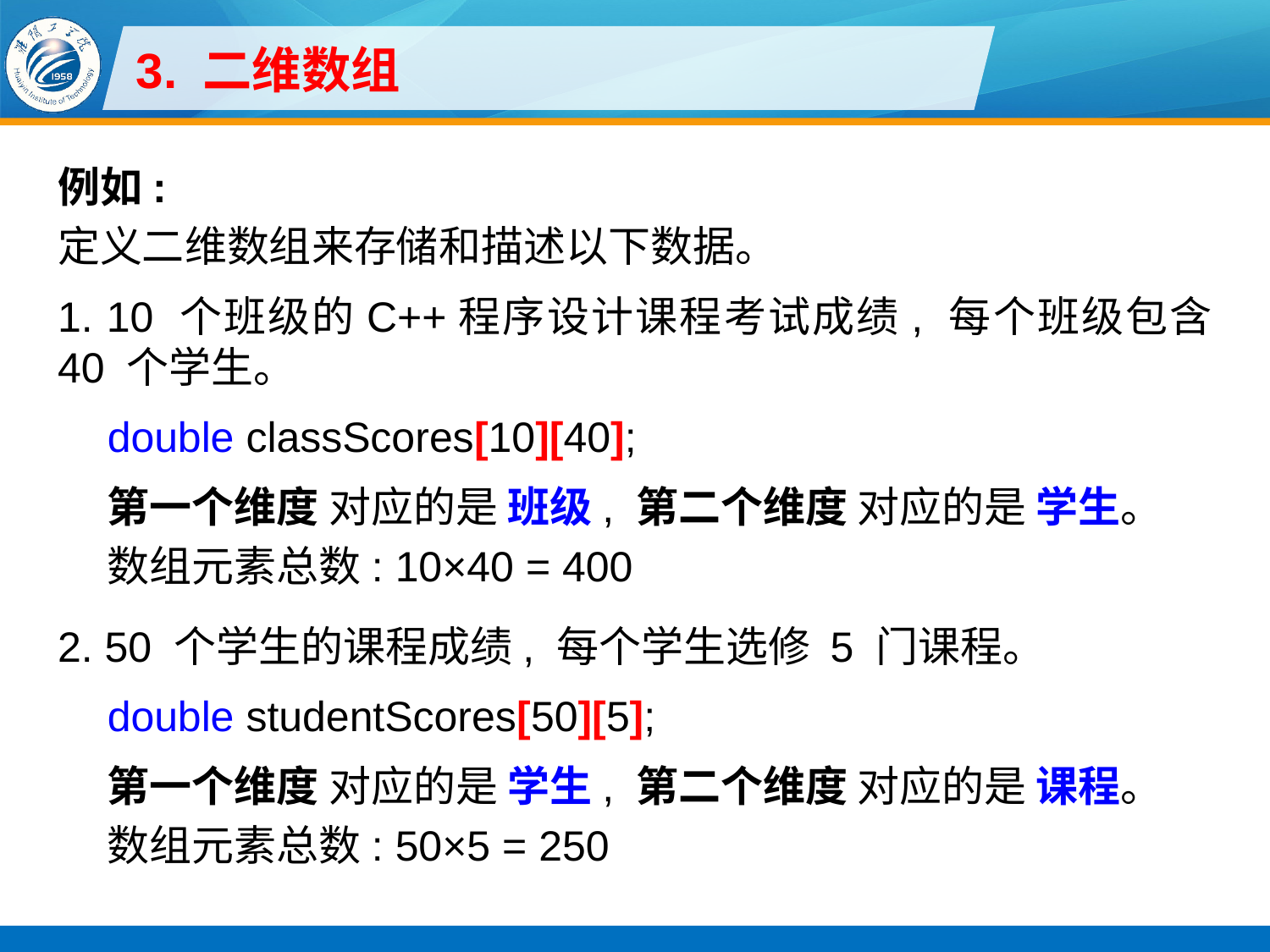

# 3. 二维数组
例如:
定义二维数组来存储和描述以下数据。
1. 10 个班级的C++程序设计课程考试成绩, 每个班级包含 40 个学生。
double classScores[10][40];
第一个维度 对应的是 班级, 第二个维度 对应的是 学生。
数组元素总数: 10×40 = 400
2. 50 个学生的课程成绩, 每个学生选修 5 门课程。
double studentScores[50][5];
第一个维度 对应的是 学生, 第二个维度 对应的是 课程。
数组元素总数: 50×5 = 250